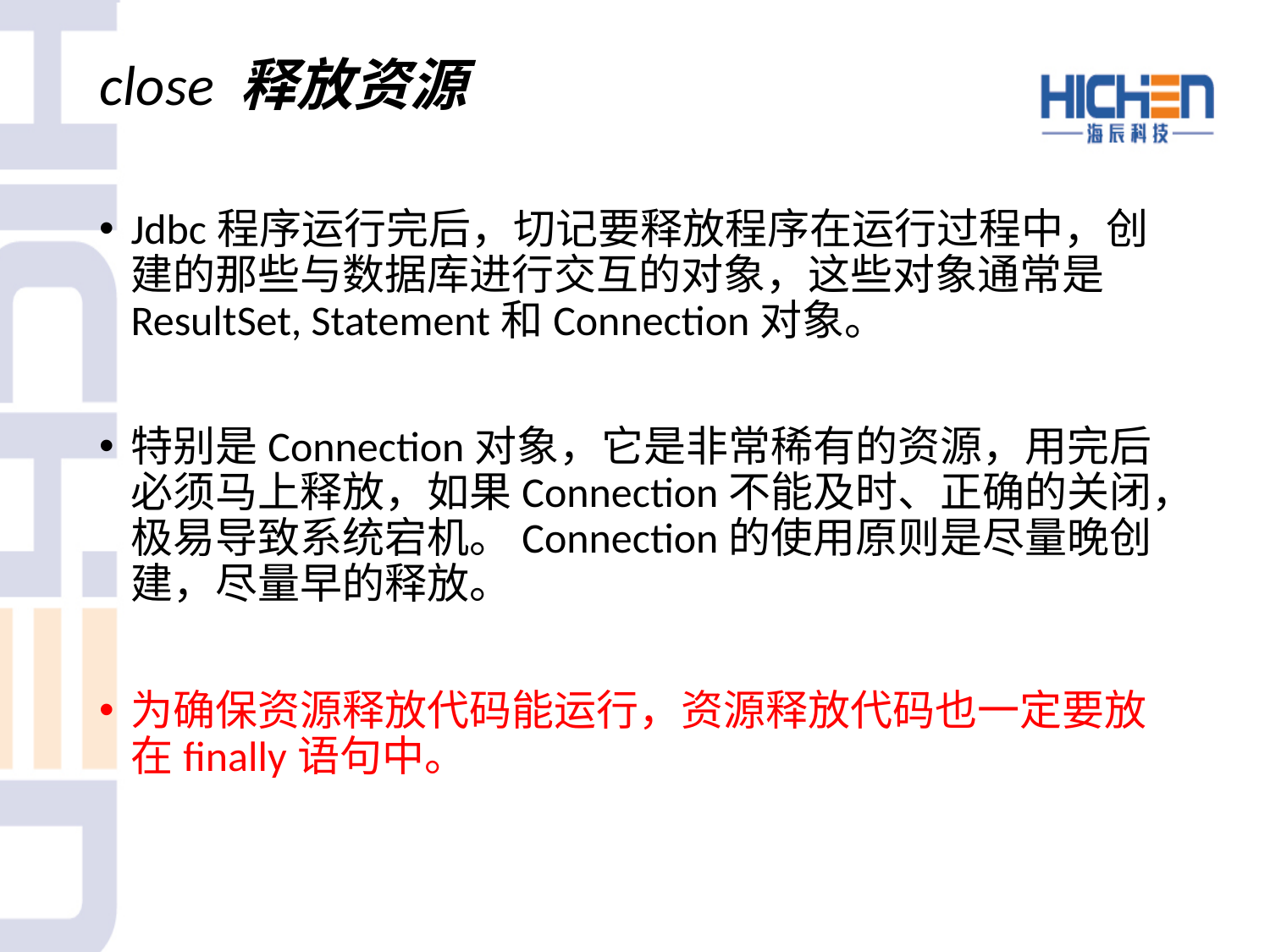

# close 释放资源
Jdbc程序运行完后，切记要释放程序在运行过程中，创建的那些与数据库进行交互的对象，这些对象通常是ResultSet, Statement和Connection对象。

特别是Connection对象，它是非常稀有的资源，用完后必须马上释放，如果Connection不能及时、正确的关闭，极易导致系统宕机。Connection的使用原则是尽量晚创建，尽量早的释放。

为确保资源释放代码能运行，资源释放代码也一定要放在finally语句中。